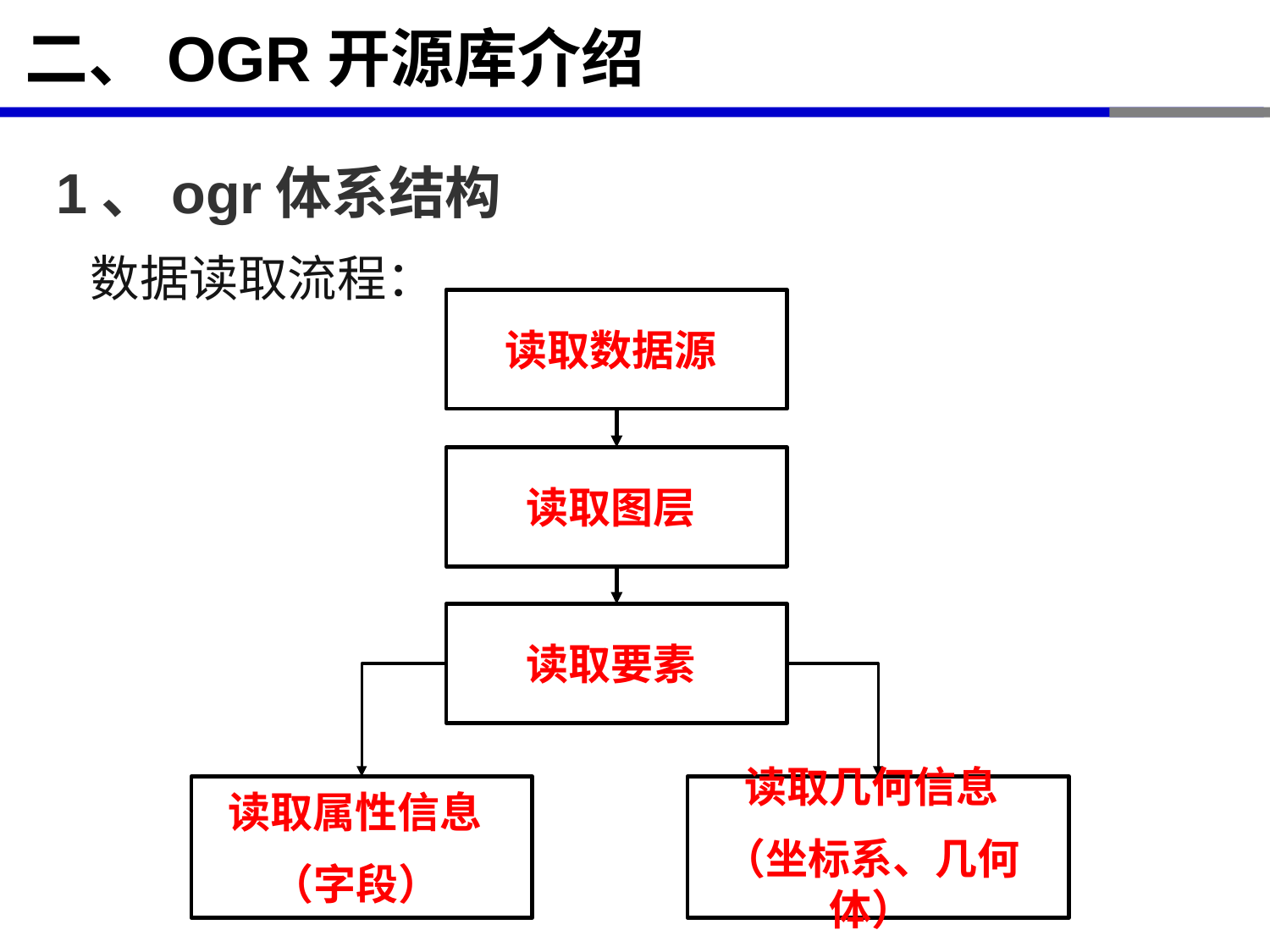

# 二、OGR开源库介绍
1、ogr体系结构
数据读取流程：
读取数据源
读取图层
读取要素
读取属性信息
（字段）
读取几何信息
（坐标系、几何体）